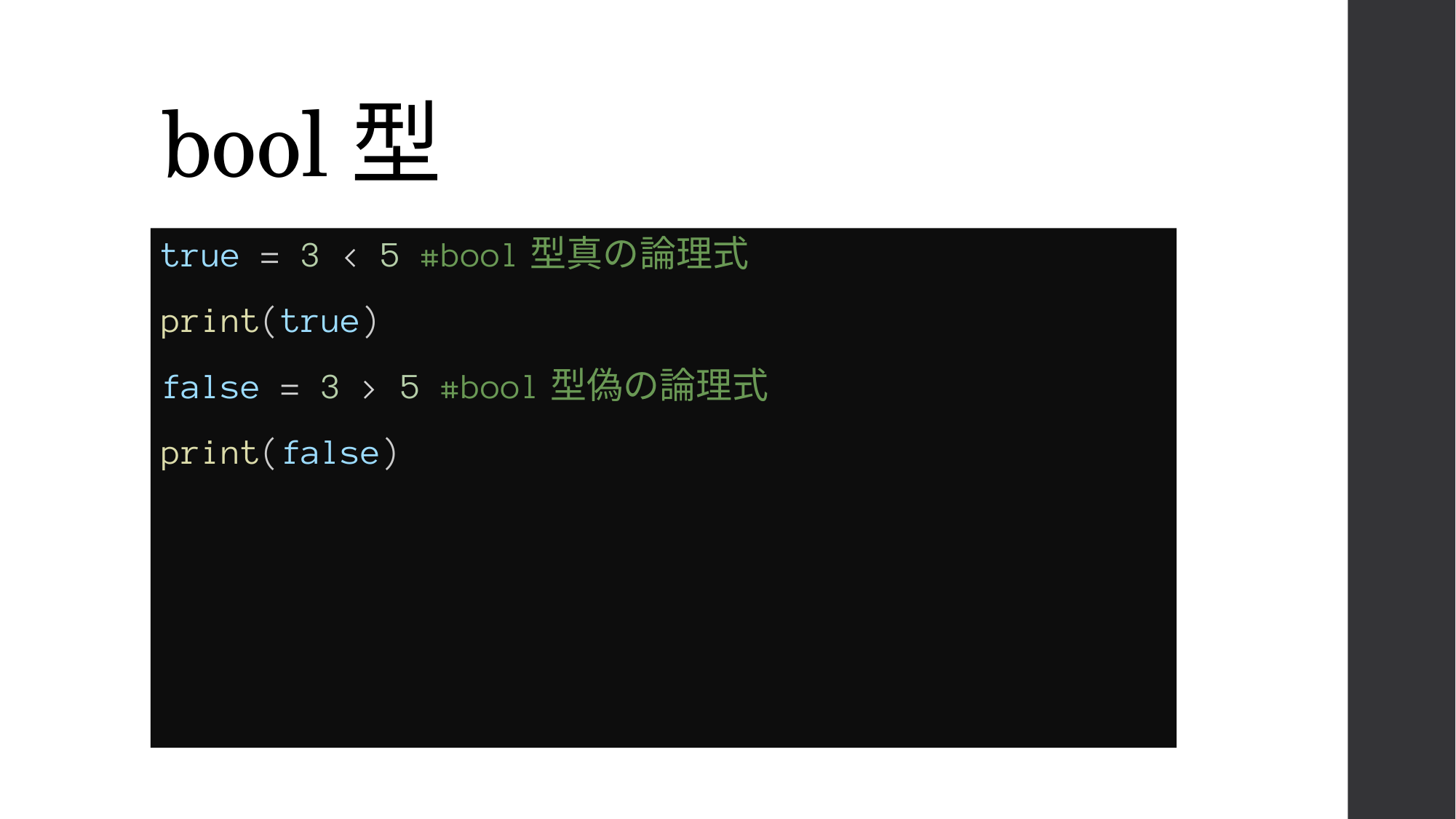

# bool型
true = 3 < 5 #bool型真の論理式
print(true)
false = 3 > 5 #bool型偽の論理式
print(false)